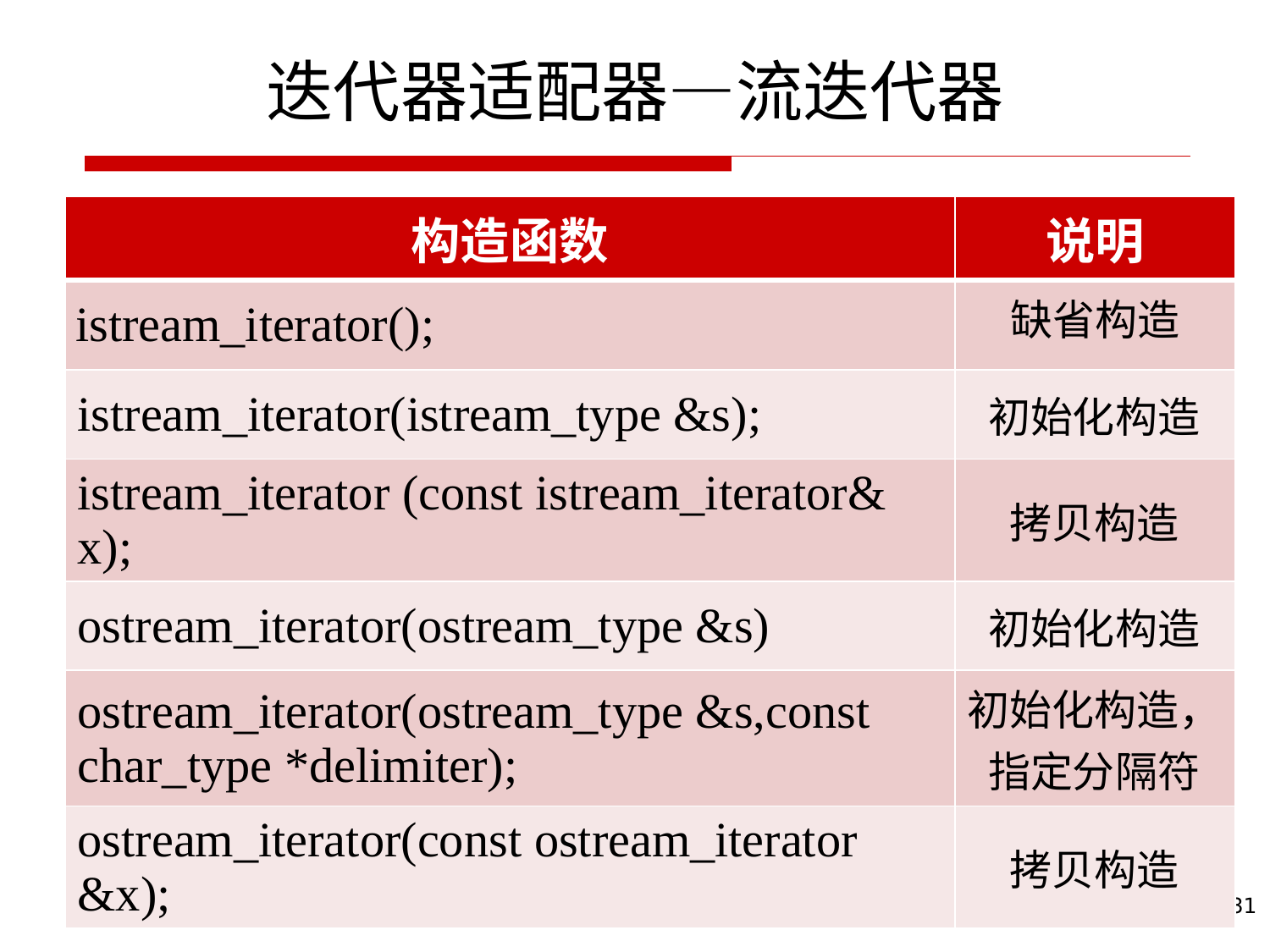

# 迭代器适配器—流迭代器
| 构造函数 | 说明 |
| --- | --- |
| istream\_iterator(); | 缺省构造 |
| istream\_iterator(istream\_type &s); | 初始化构造 |
| istream\_iterator (const istream\_iterator& x); | 拷贝构造 |
| ostream\_iterator(ostream\_type &s) | 初始化构造 |
| ostream\_iterator(ostream\_type &s,const char\_type \*delimiter); | 初始化构造，指定分隔符 |
| ostream\_iterator(const ostream\_iterator &x); | 拷贝构造 |
31